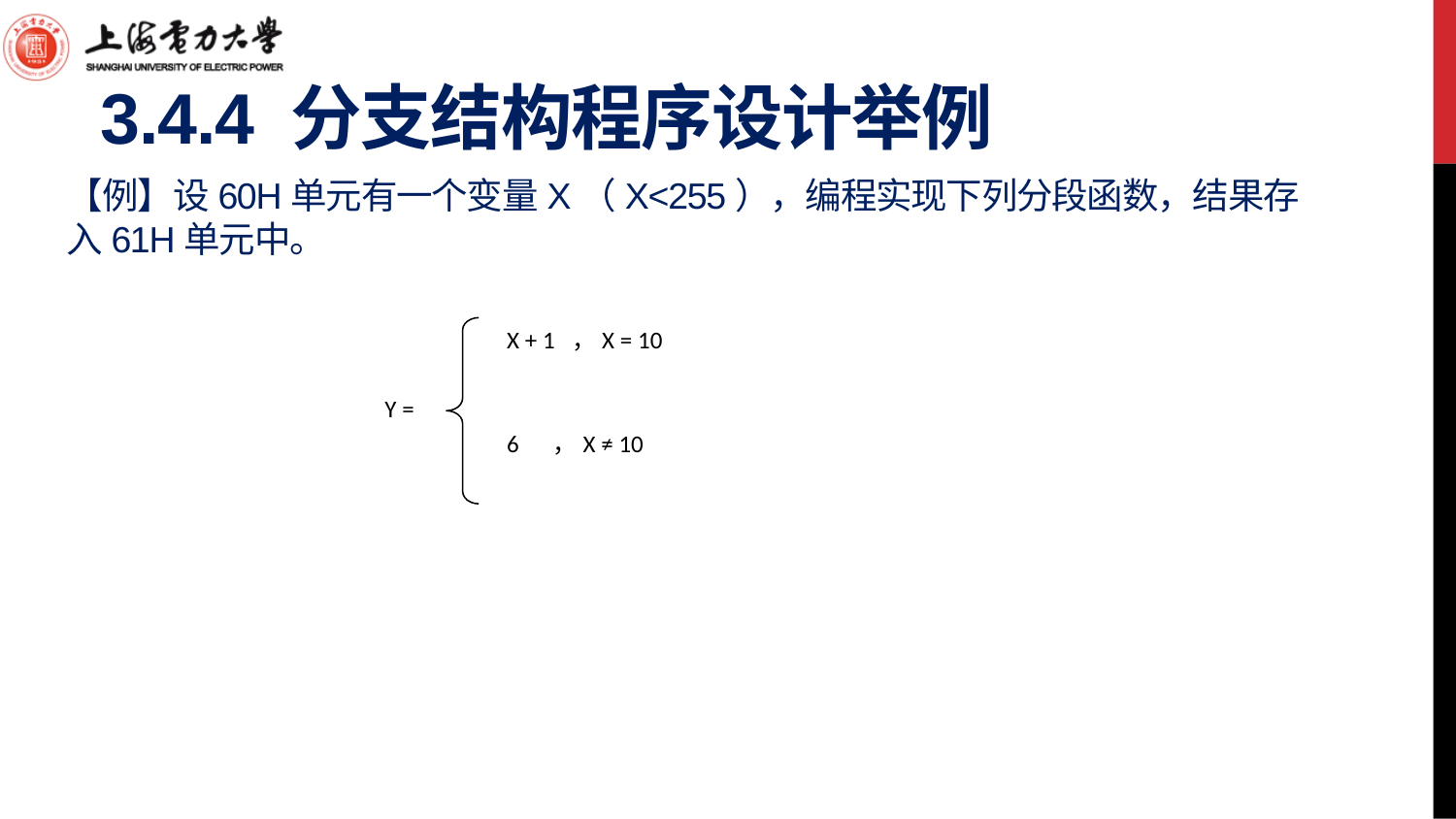

3.4.4 分支结构程序设计举例
# 【例】设60H单元有一个变量X（X<255），编程实现下列分段函数，结果存入61H单元中。

X + 1  ，X = 10
Y =
6     ，X ≠ 10